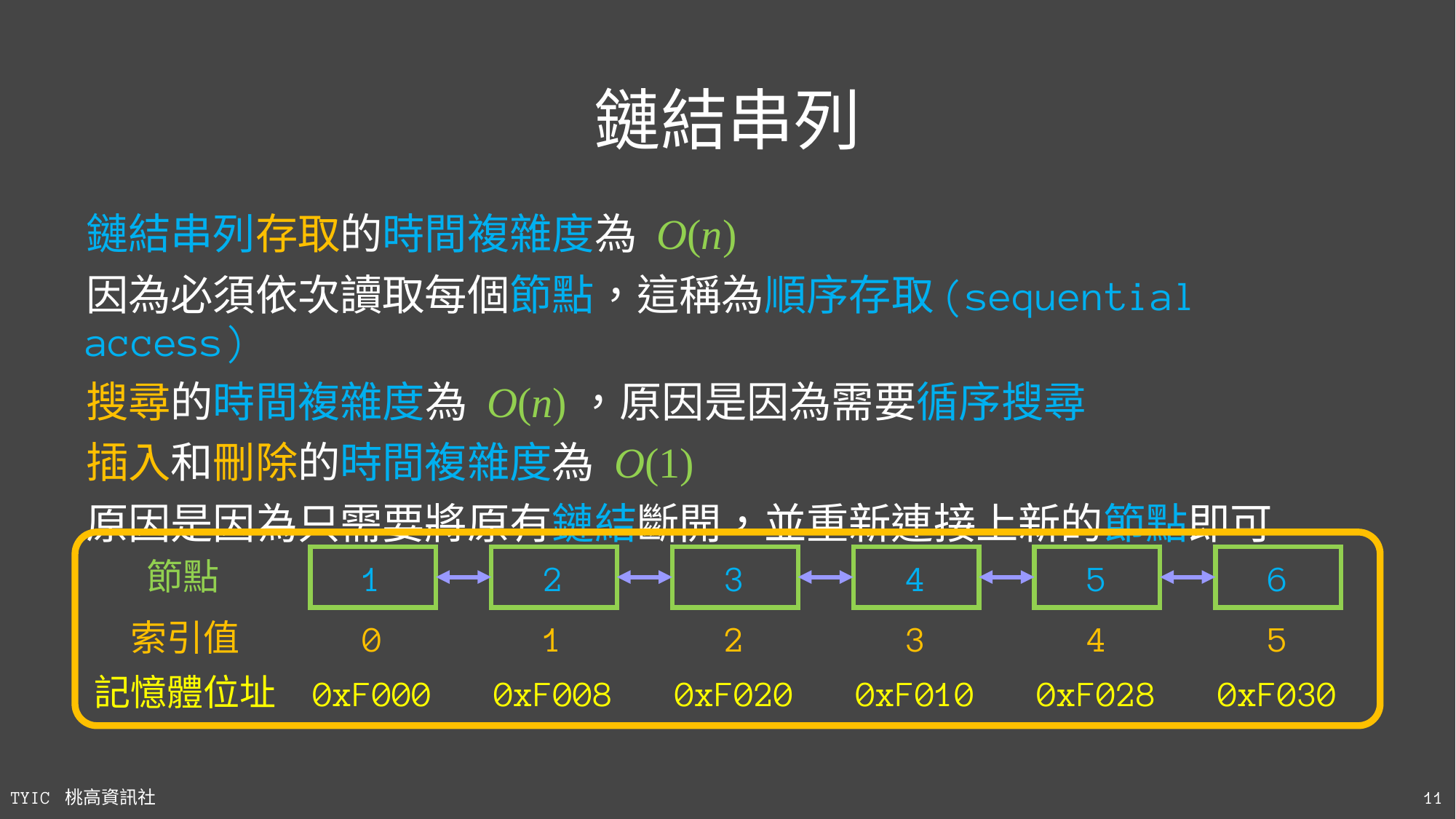

# 鏈結串列
鏈結串列存取的時間複雜度為 O(n)
因為必須依次讀取每個節點，這稱為順序存取(sequential access)
搜尋的時間複雜度為 O(n)，原因是因為需要循序搜尋
插入和刪除的時間複雜度為 O(1)
原因是因為只需要將原有鏈結斷開，並重新連接上新的節點即可

1
0
0xF000
2
1
3
2
0xF020
4
3
0xF010
5
4
0xF028
6
5
0xF030
節點
索引值
記憶體位址
0xF008